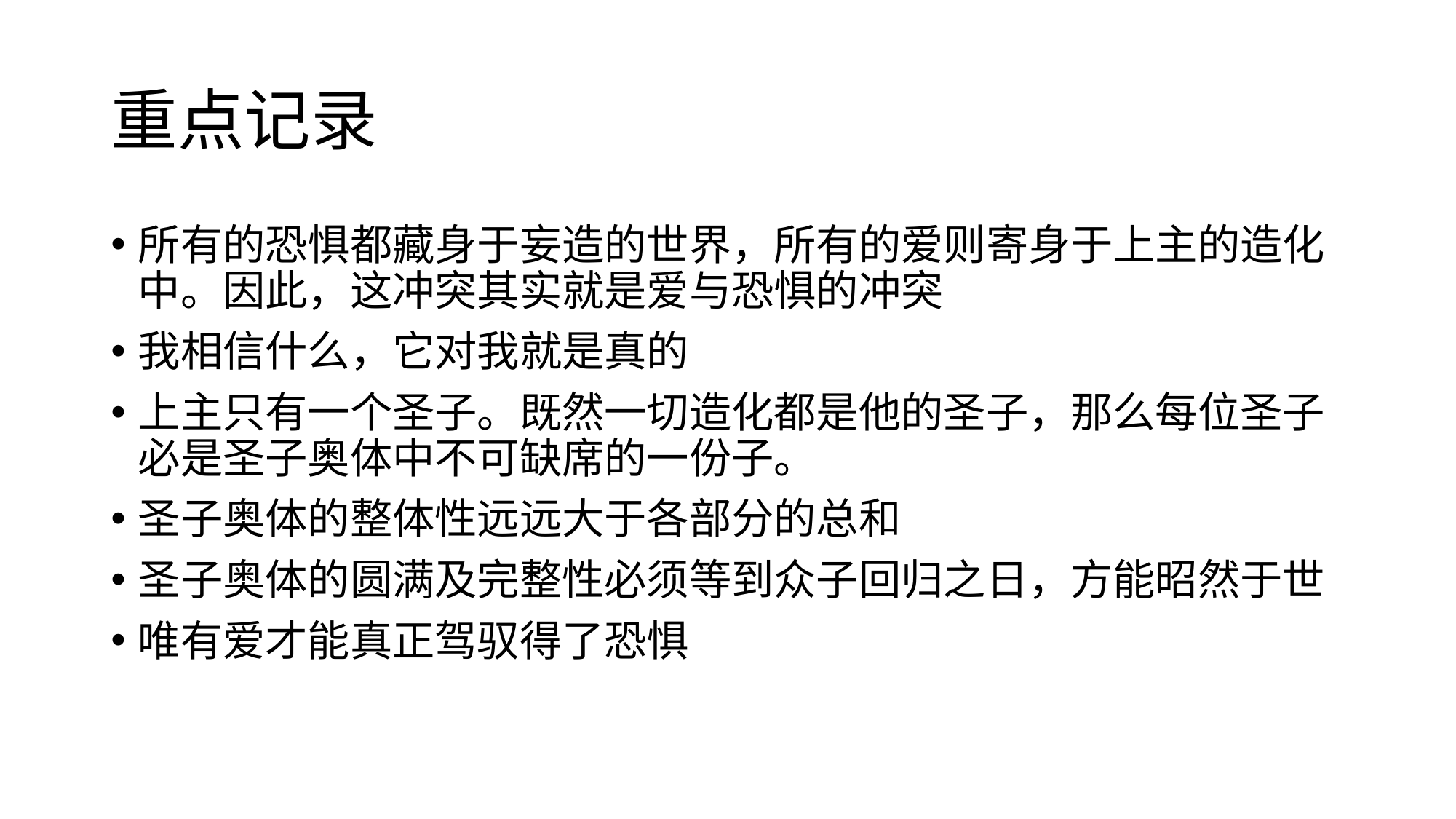

# 重点记录
所有的恐惧都藏身于妄造的世界，所有的爱则寄身于上主的造化中。因此，这冲突其实就是爱与恐惧的冲突
我相信什么，它对我就是真的
上主只有一个圣子。既然一切造化都是他的圣子，那么每位圣子必是圣子奥体中不可缺席的一份子。
圣子奥体的整体性远远大于各部分的总和
圣子奥体的圆满及完整性必须等到众子回归之日，方能昭然于世
唯有爱才能真正驾驭得了恐惧